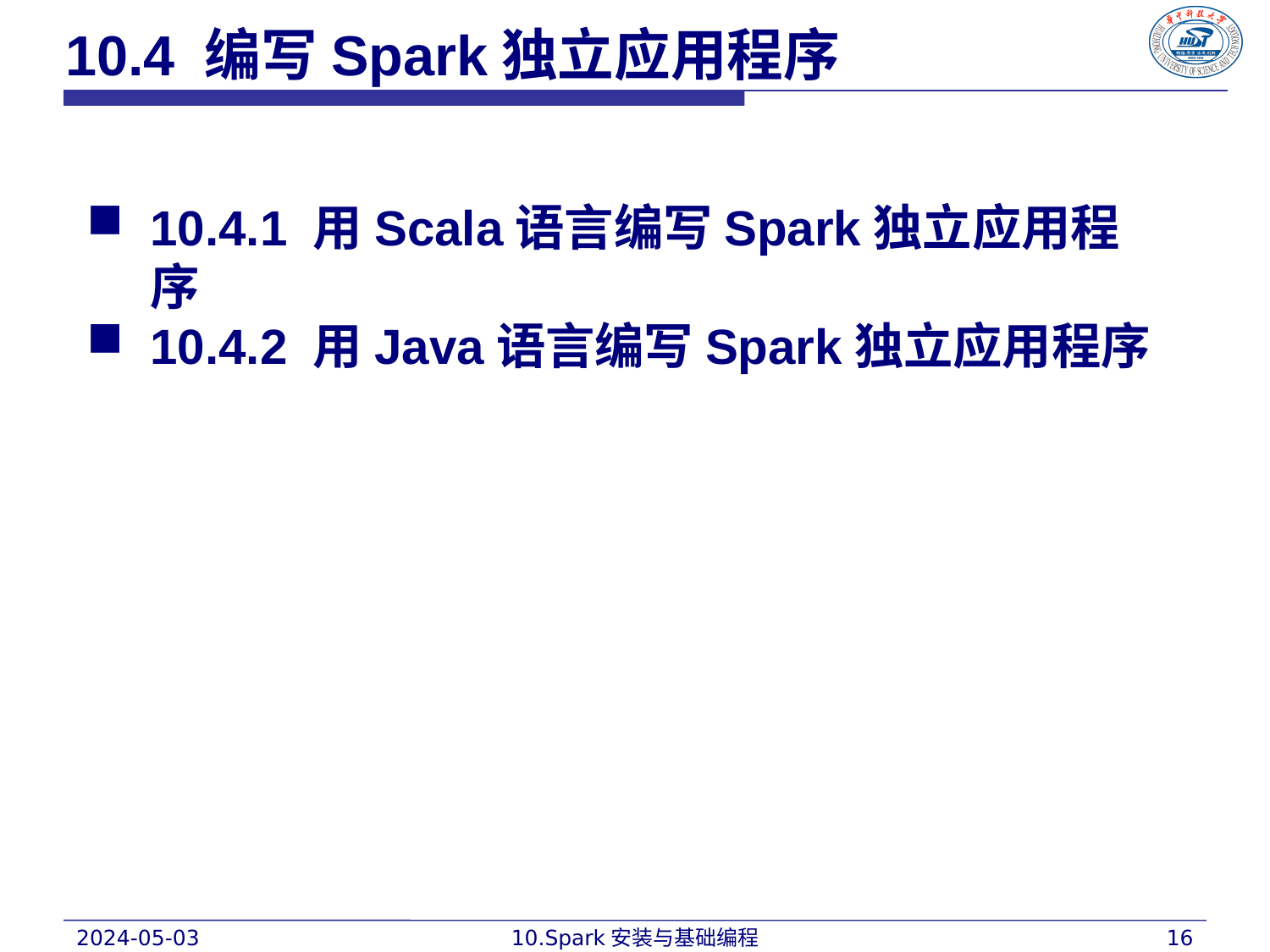

10.4 编写Spark独立应用程序
10.4.1 用Scala语言编写Spark独立应用程序
10.4.2 用Java语言编写Spark独立应用程序
2024-05-03
10.Spark安装与基础编程
16